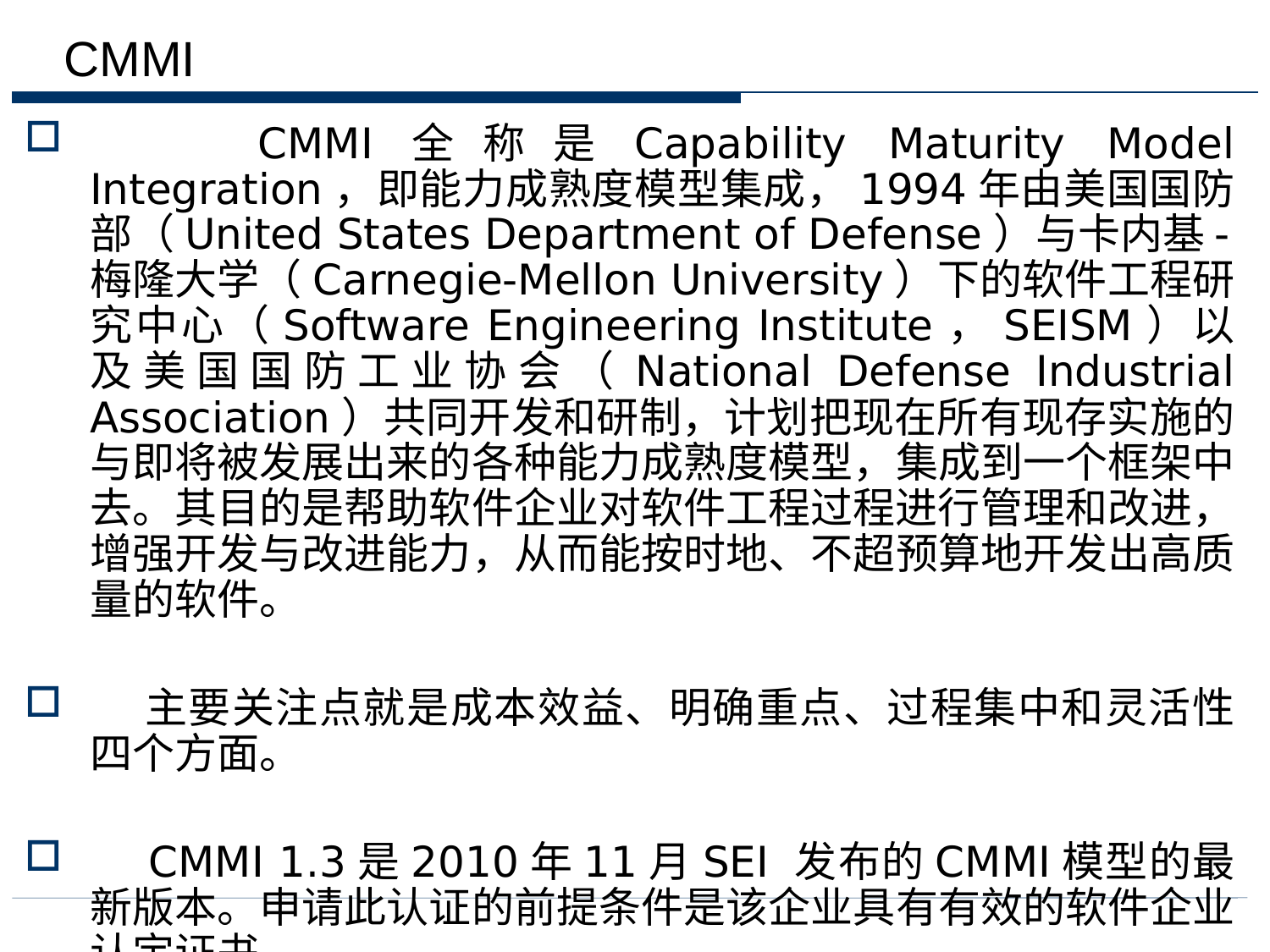

# CMMI
    CMMI全称是Capability Maturity Model Integration，即能力成熟度模型集成，1994年由美国国防部（United States Department of Defense）与卡内基-梅隆大学（Carnegie-Mellon University）下的软件工程研究中心（Software Engineering Institute，SEISM）以及美国国防工业协会（National Defense Industrial Association）共同开发和研制，计划把现在所有现存实施的与即将被发展出来的各种能力成熟度模型，集成到一个框架中去。其目的是帮助软件企业对软件工程过程进行管理和改进，增强开发与改进能力，从而能按时地、不超预算地开发出高质量的软件。

    主要关注点就是成本效益、明确重点、过程集中和灵活性四个方面。

    CMMI 1.3是2010年11月SEI 发布的CMMI模型的最新版本。申请此认证的前提条件是该企业具有有效的软件企业认定证书。

50